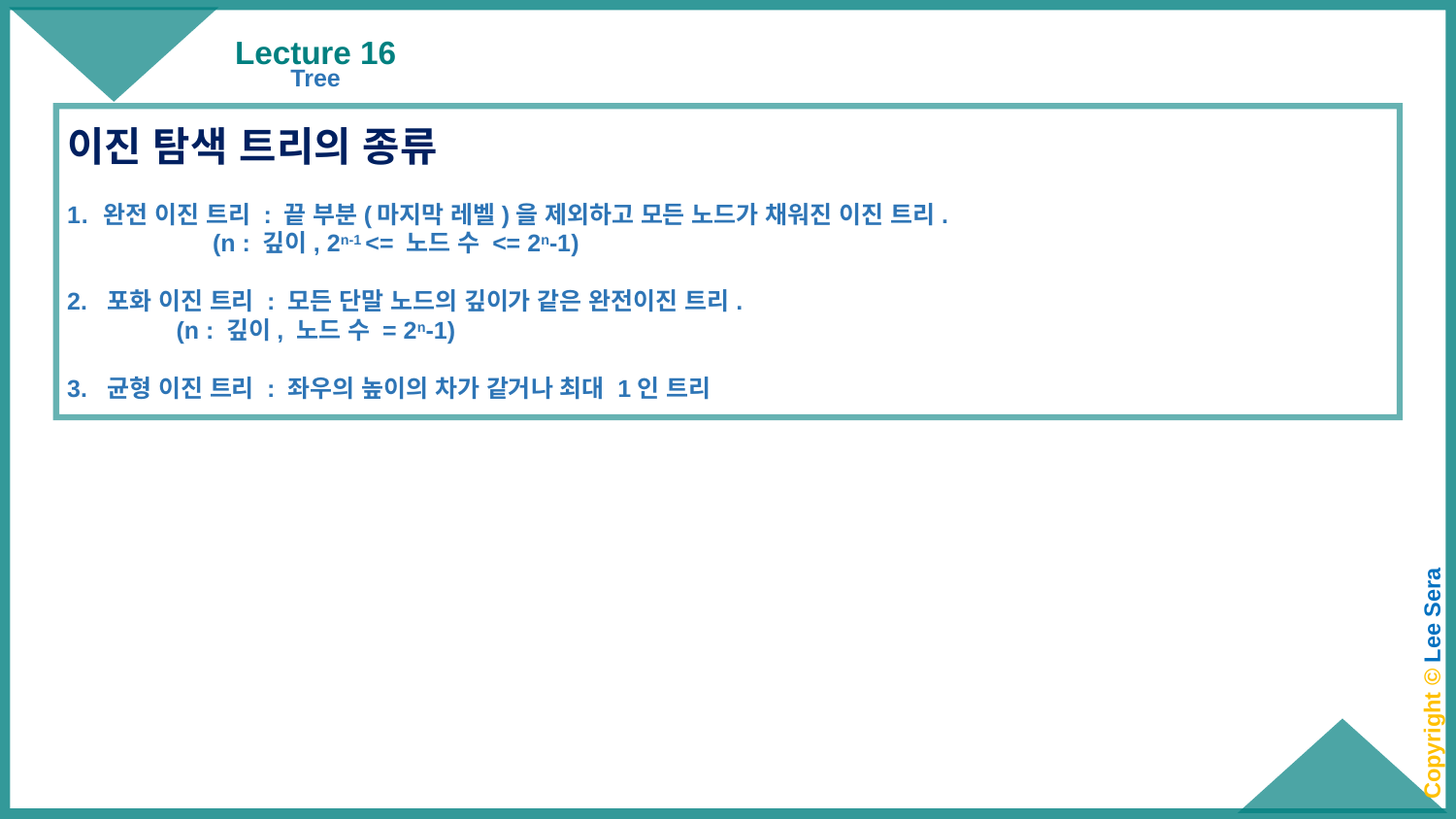

# Lecture 16
Tree
이진 탐색 트리의 종류

완전 이진 트리 : 끝 부분(마지막 레벨)을 제외하고 모든 노드가 채워진 이진 트리.
	(n : 깊이, 2n-1 <= 노드 수 <= 2n-1)

2.  포화 이진 트리 : 모든 단말 노드의 깊이가 같은 완전이진 트리.
(n : 깊이, 노드 수 = 2n-1)

3.  균형 이진 트리 : 좌우의 높이의 차가 같거나 최대 1인 트리
Copyright © Lee Sera